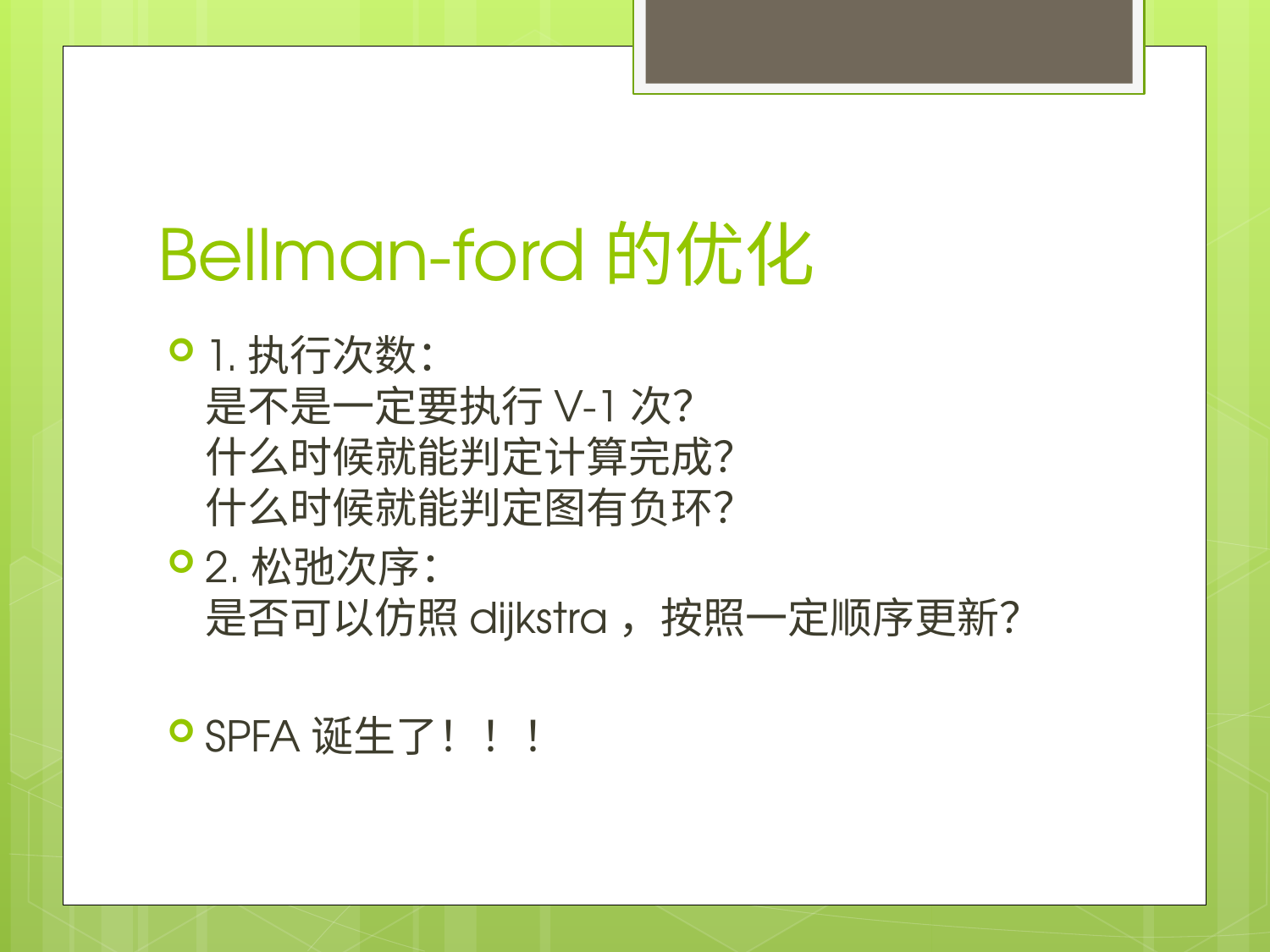

# Bellman-ford的优化
1.执行次数：
是不是一定要执行V-1次？
什么时候就能判定计算完成？
什么时候就能判定图有负环？
2.松弛次序：
是否可以仿照dijkstra，按照一定顺序更新？

SPFA诞生了！！！